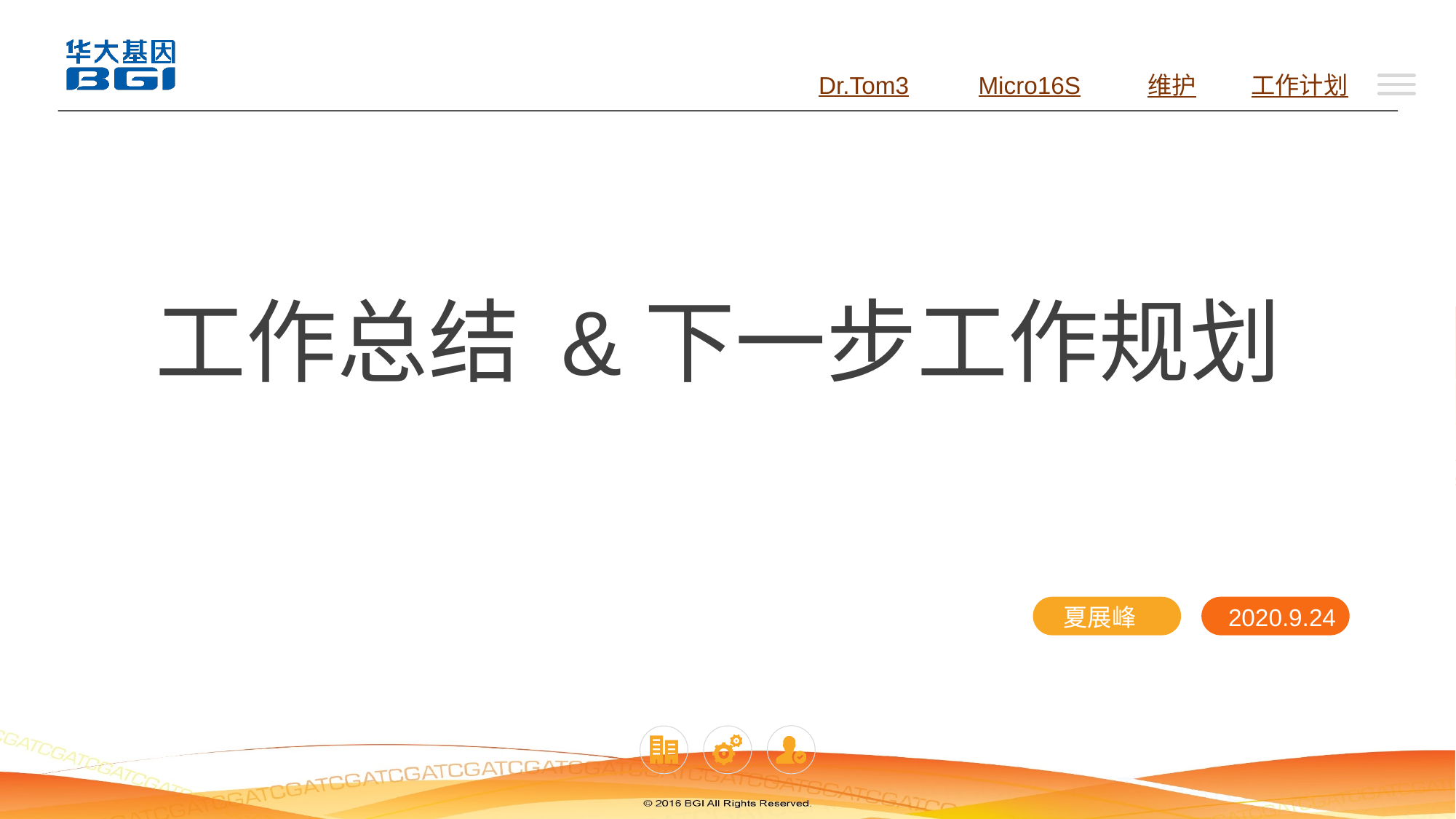

#

Dr.Tom3
Micro16S
维护
工作计划
工作总结 &下一步工作规划

夏展峰

2020.9.24